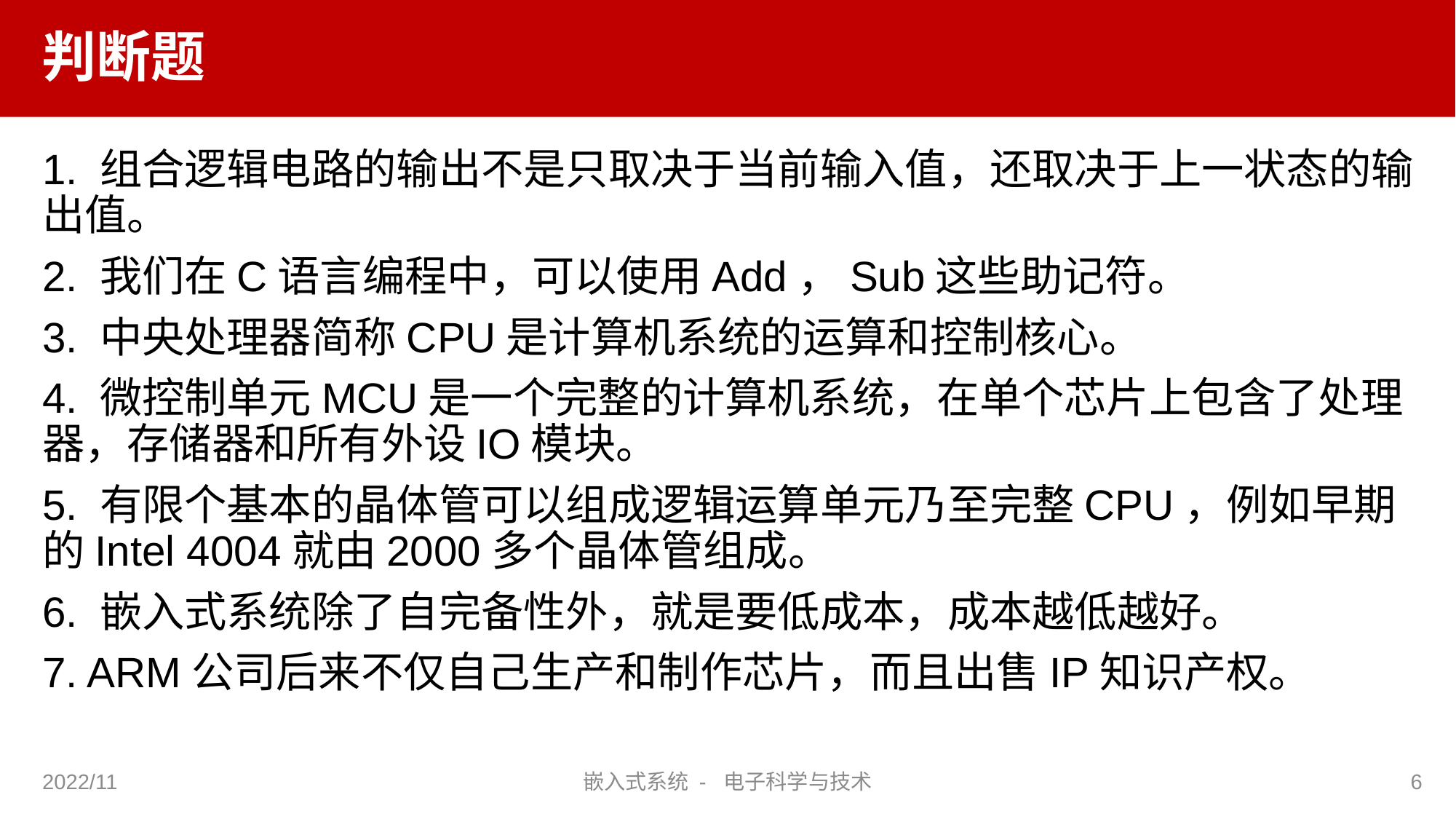

# 判断题
1. 组合逻辑电路的输出不是只取决于当前输入值，还取决于上一状态的输出值。
2. 我们在C语言编程中，可以使用Add，Sub这些助记符。
3. 中央处理器简称CPU是计算机系统的运算和控制核心。
4. 微控制单元MCU是一个完整的计算机系统，在单个芯片上包含了处理器，存储器和所有外设IO模块。
5. 有限个基本的晶体管可以组成逻辑运算单元乃至完整CPU，例如早期的Intel 4004就由2000多个晶体管组成。
6. 嵌入式系统除了自完备性外，就是要低成本，成本越低越好。
7. ARM公司后来不仅自己生产和制作芯片，而且出售IP知识产权。

2022/11
嵌入式系统 -  电子科学与技术
6